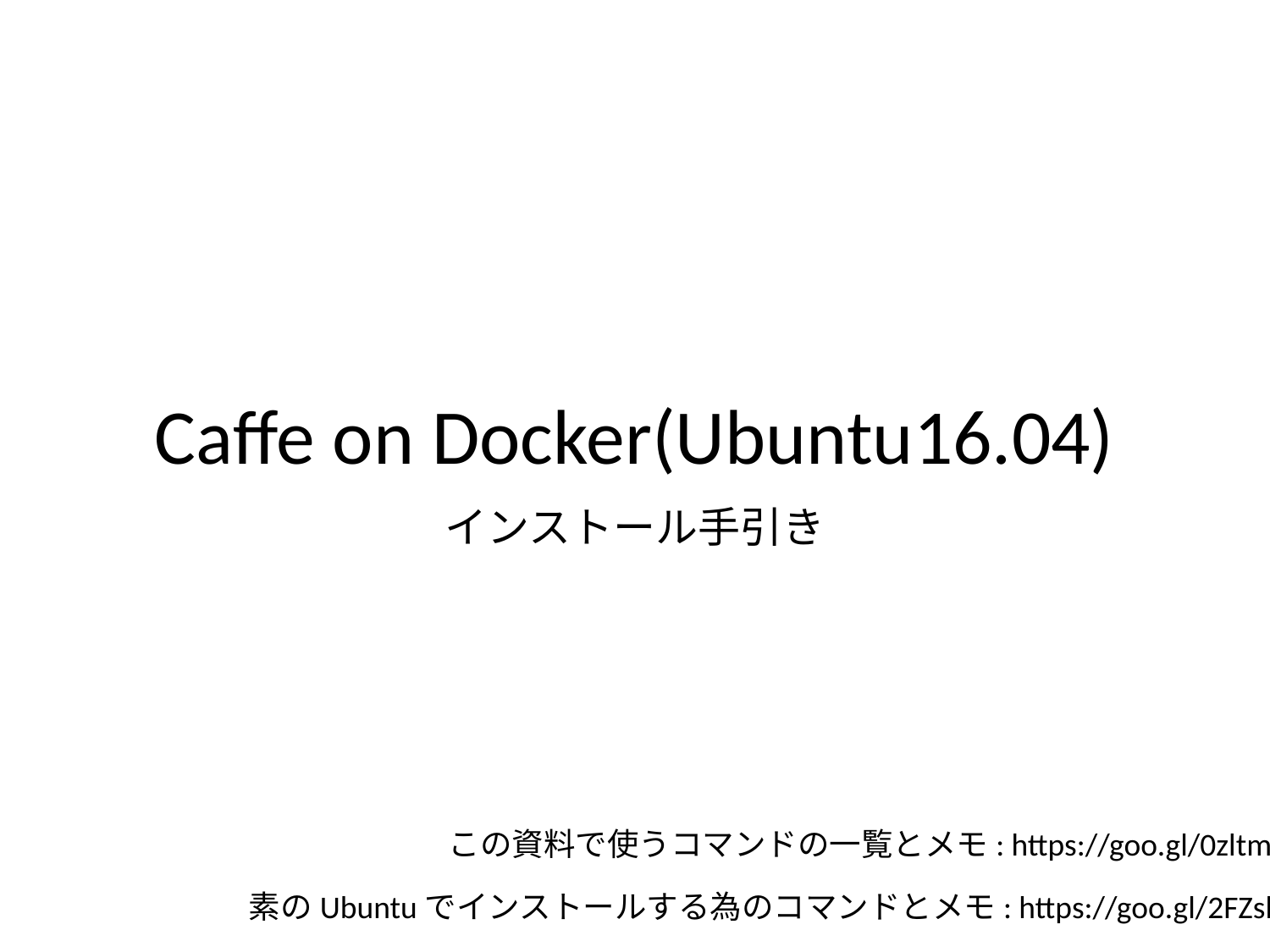

# Caffe on Docker(Ubuntu16.04)
インストール手引き
この資料で使うコマンドの一覧とメモ: https://goo.gl/0zltmF
素のUbuntuでインストールする為のコマンドとメモ: https://goo.gl/2FZshQ